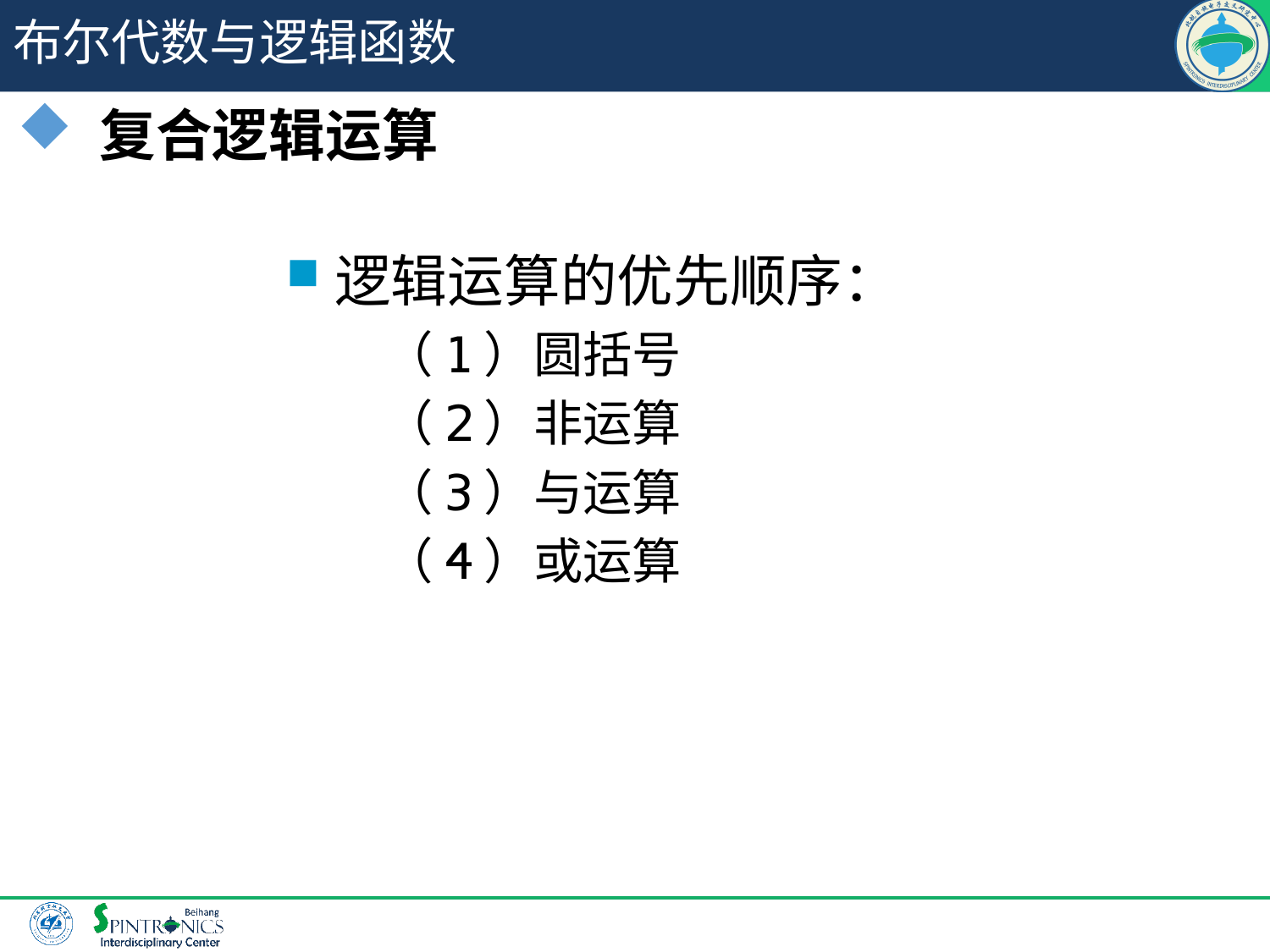

# 布尔代数与逻辑函数
 复合逻辑运算
逻辑运算的优先顺序：
  （1）圆括号
  （2）非运算
  （3）与运算
  （4）或运算
15